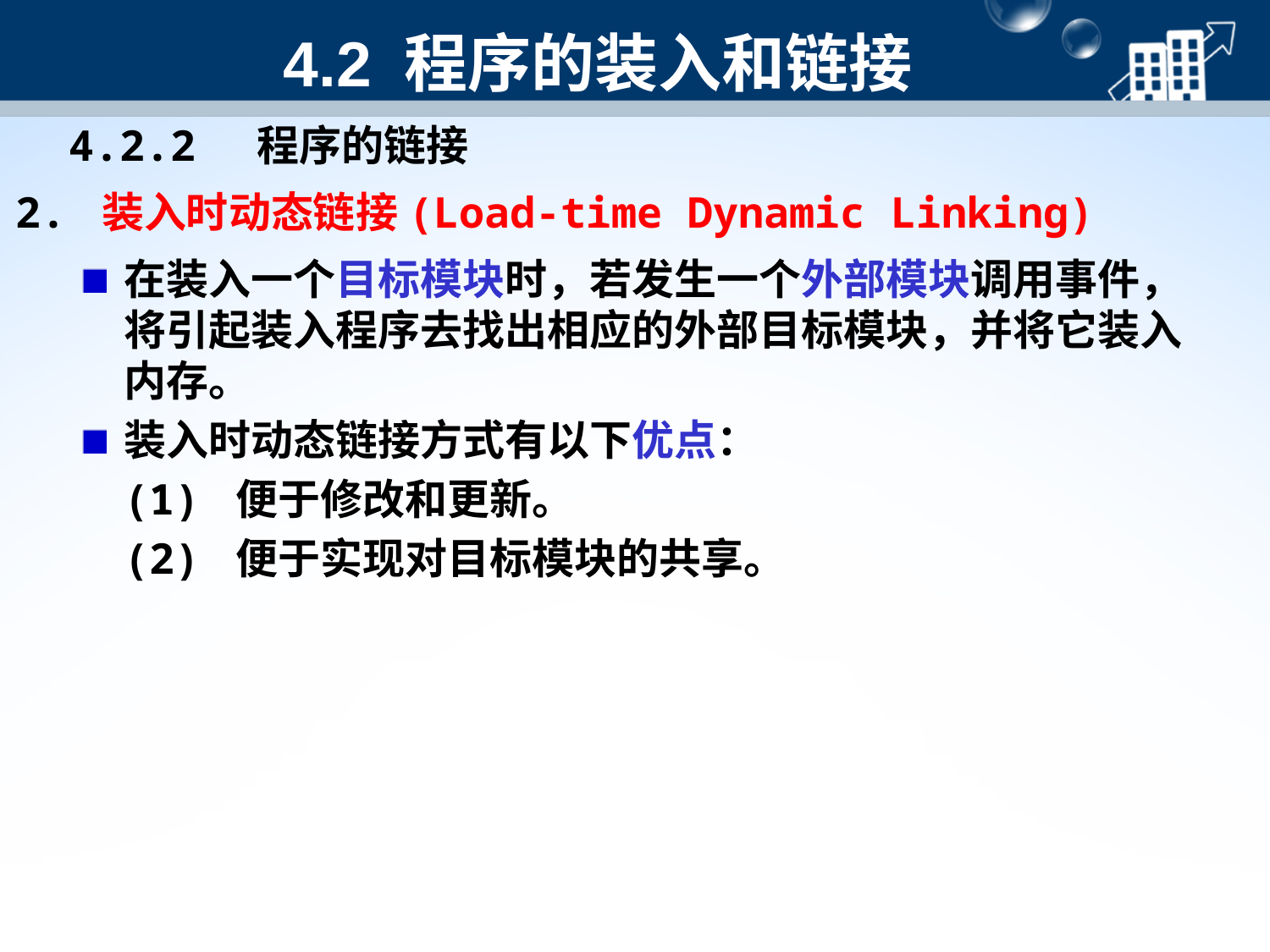

4.2 程序的装入和链接
4.2.2  程序的链接
2. 装入时动态链接(Load-time Dynamic Linking)
在装入一个目标模块时，若发生一个外部模块调用事件，将引起装入程序去找出相应的外部目标模块，并将它装入内存。
装入时动态链接方式有以下优点：
	(1) 便于修改和更新。
	(2) 便于实现对目标模块的共享。